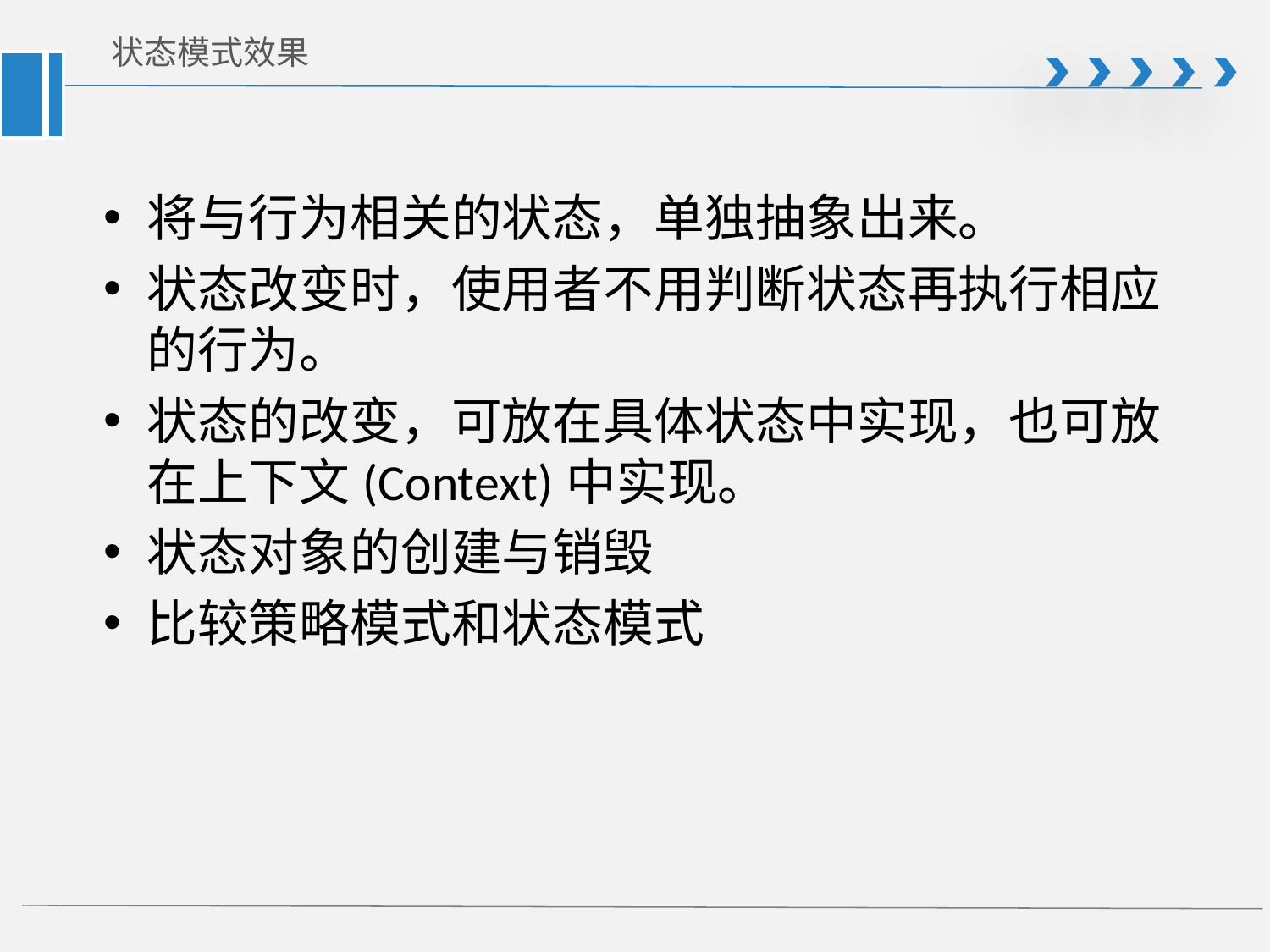

# 状态模式效果
将与行为相关的状态，单独抽象出来。
状态改变时，使用者不用判断状态再执行相应的行为。
状态的改变，可放在具体状态中实现，也可放在上下文(Context)中实现。
状态对象的创建与销毁
比较策略模式和状态模式